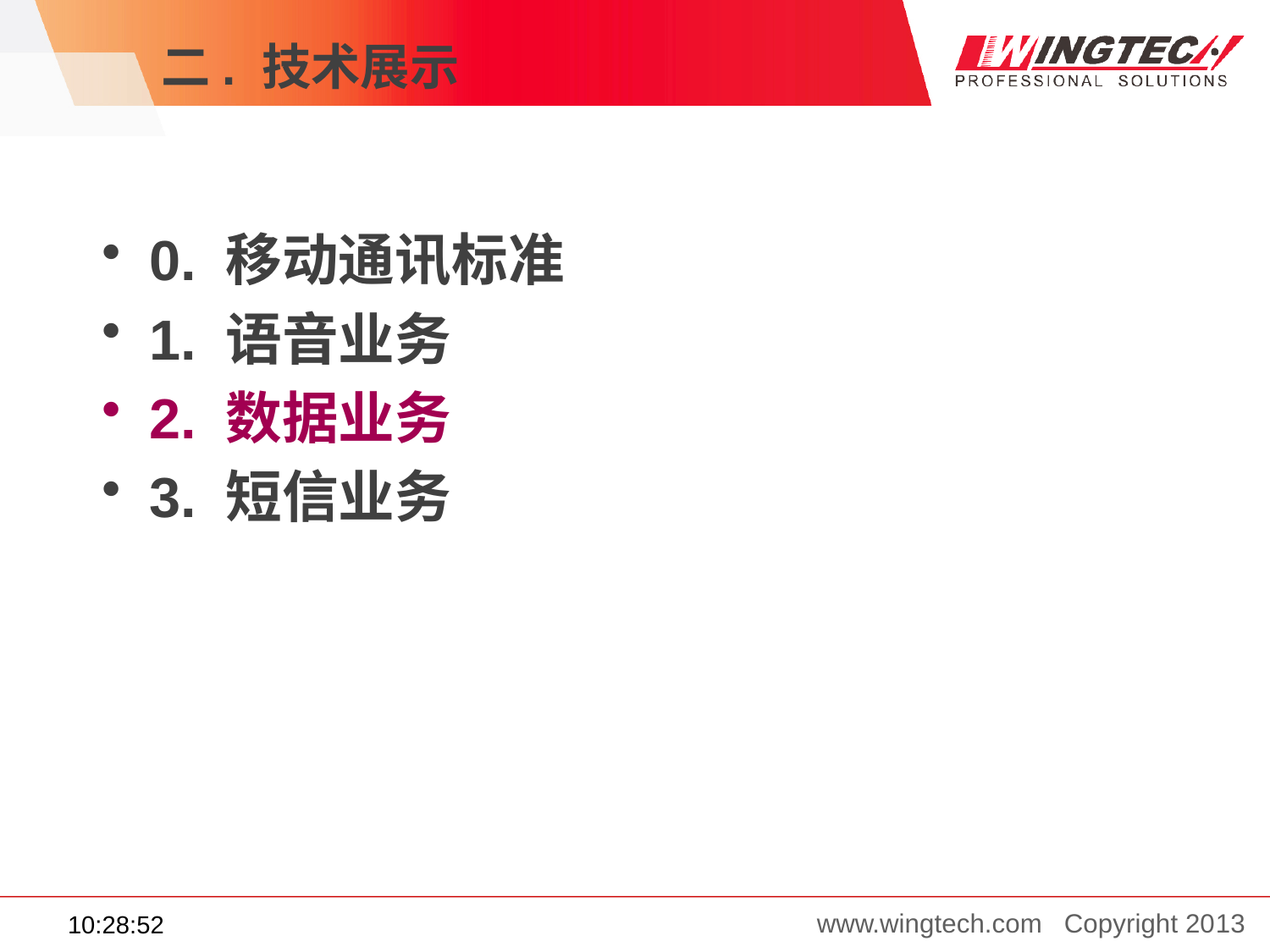

二. 技术展示
0. 移动通讯标准
1. 语音业务
2. 数据业务
3. 短信业务